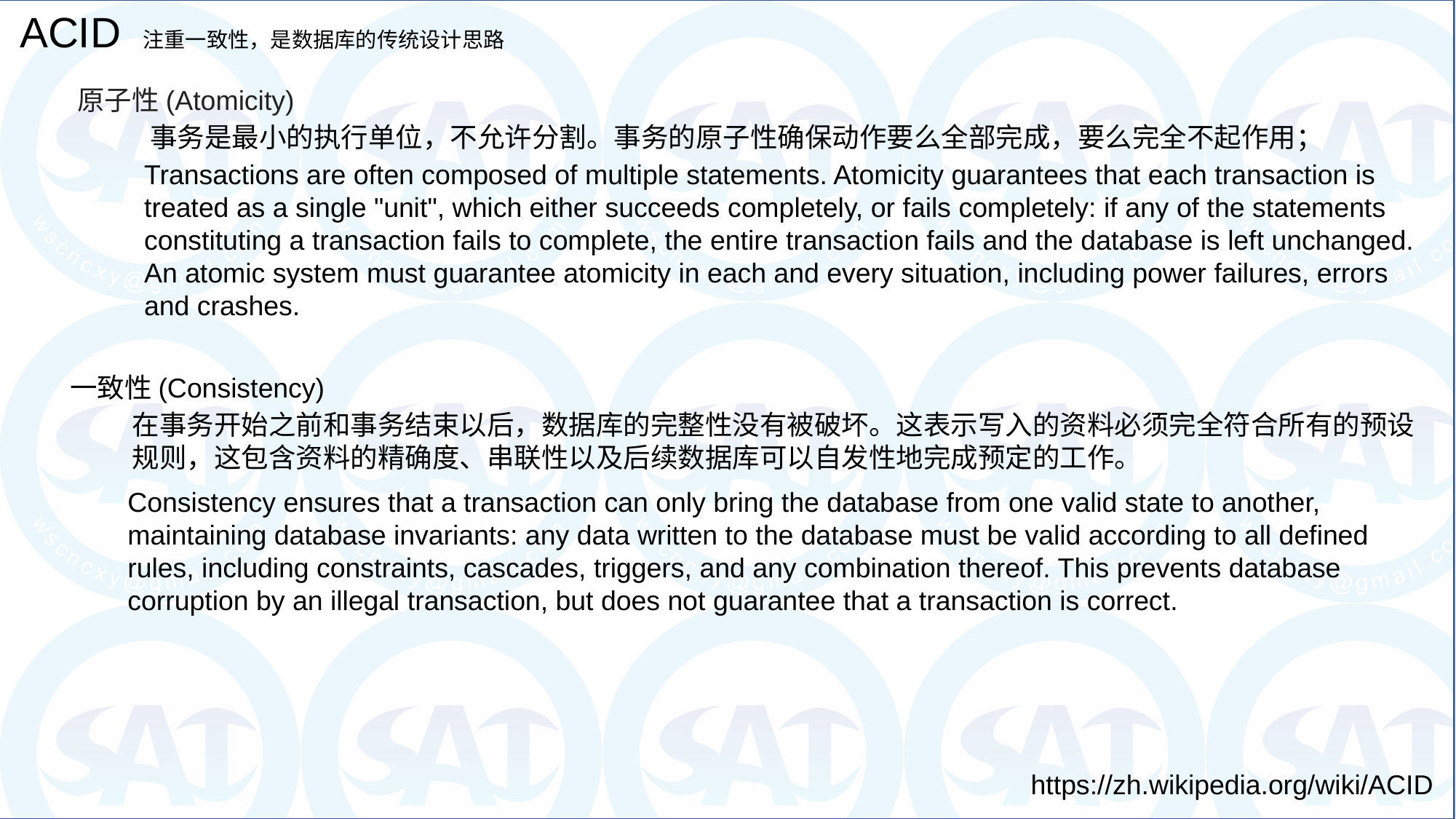

ACID 注重一致性，是数据库的传统设计思路
原子性(Atomicity)
事务是最小的执行单位，不允许分割。事务的原子性确保动作要么全部完成，要么完全不起作用；
Transactions are often composed of multiple statements. Atomicity guarantees that each transaction is treated as a single "unit", which either succeeds completely, or fails completely: if any of the statements constituting a transaction fails to complete, the entire transaction fails and the database is left unchanged. An atomic system must guarantee atomicity in each and every situation, including power failures, errors and crashes.
一致性(Consistency)
在事务开始之前和事务结束以后，数据库的完整性没有被破坏。这表示写入的资料必须完全符合所有的预设规则，这包含资料的精确度、串联性以及后续数据库可以自发性地完成预定的工作。
Consistency ensures that a transaction can only bring the database from one valid state to another, maintaining database invariants: any data written to the database must be valid according to all defined rules, including constraints, cascades, triggers, and any combination thereof. This prevents database corruption by an illegal transaction, but does not guarantee that a transaction is correct.
https://zh.wikipedia.org/wiki/ACID